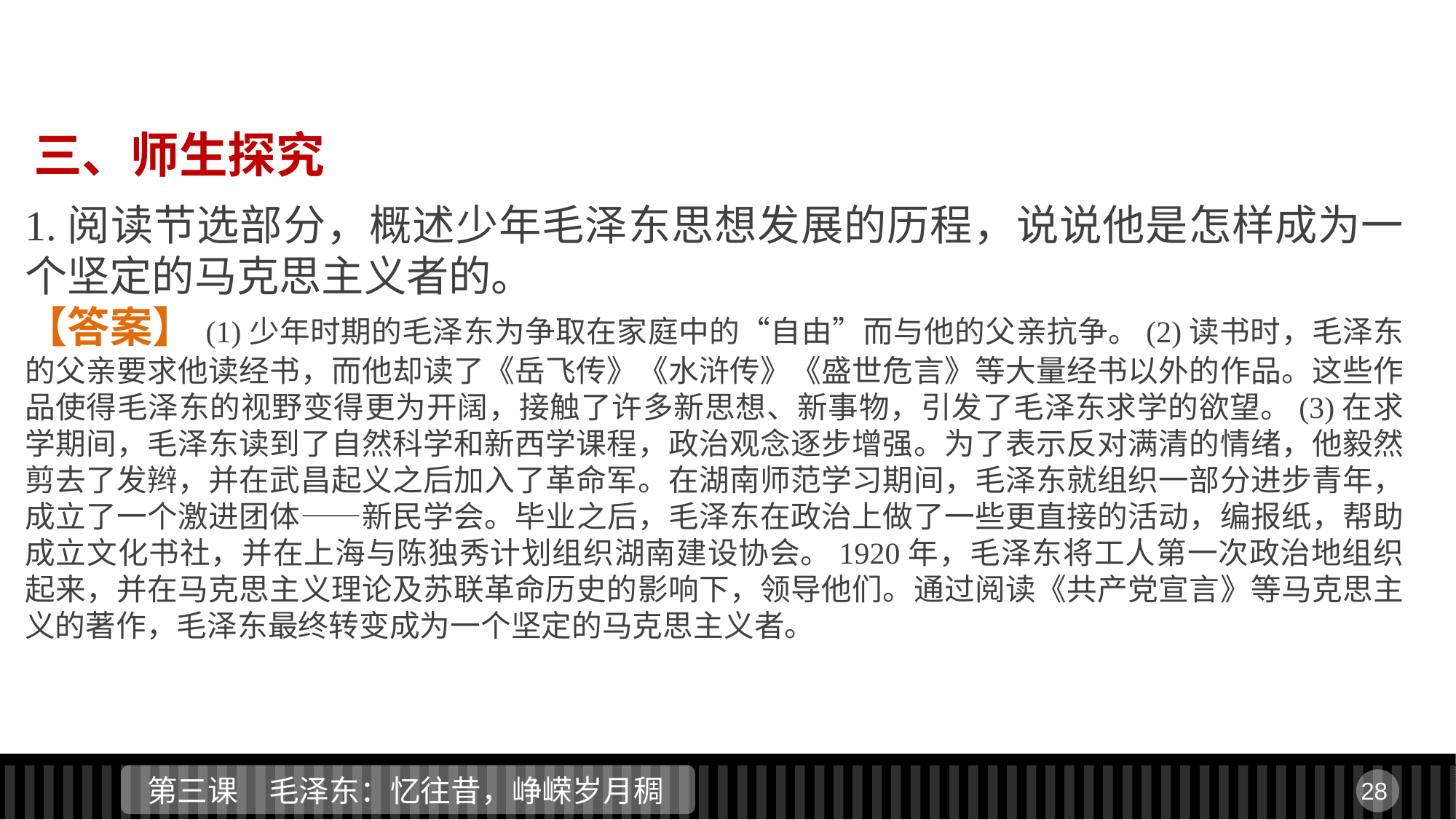

三、师生探究
1.阅读节选部分，概述少年毛泽东思想发展的历程，说说他是怎样成为一个坚定的马克思主义者的。
【答案】(1)少年时期的毛泽东为争取在家庭中的“自由”而与他的父亲抗争。(2)读书时，毛泽东的父亲要求他读经书，而他却读了《岳飞传》《水浒传》《盛世危言》等大量经书以外的作品。这些作品使得毛泽东的视野变得更为开阔，接触了许多新思想、新事物，引发了毛泽东求学的欲望。(3)在求学期间，毛泽东读到了自然科学和新西学课程，政治观念逐步增强。为了表示反对满清的情绪，他毅然剪去了发辫，并在武昌起义之后加入了革命军。在湖南师范学习期间，毛泽东就组织一部分进步青年，成立了一个激进团体——新民学会。毕业之后，毛泽东在政治上做了一些更直接的活动，编报纸，帮助成立文化书社，并在上海与陈独秀计划组织湖南建设协会。1920年，毛泽东将工人第一次政治地组织起来，并在马克思主义理论及苏联革命历史的影响下，领导他们。通过阅读《共产党宣言》等马克思主义的著作，毛泽东最终转变成为一个坚定的马克思主义者。